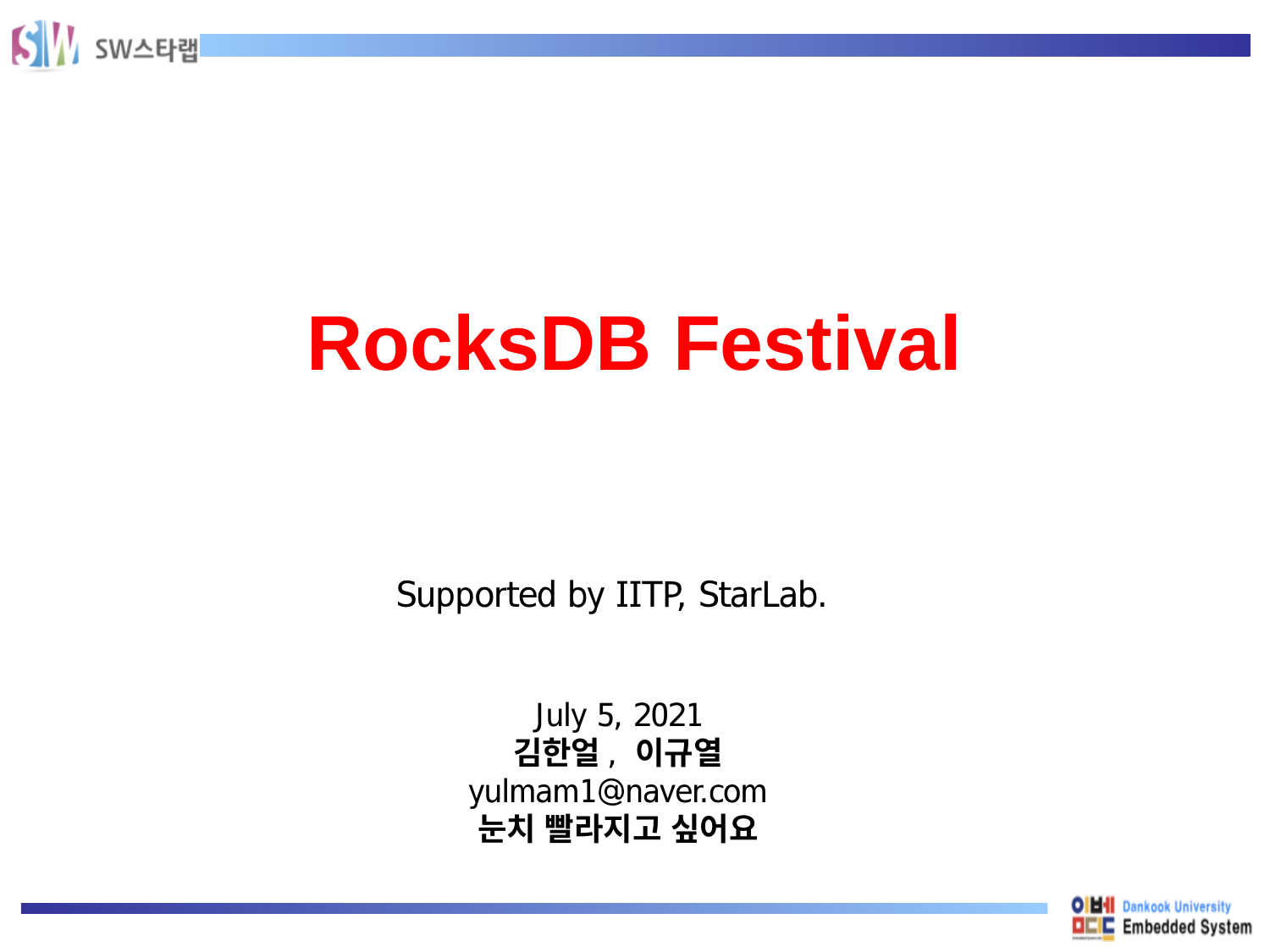

# RocksDB Festival
Supported by IITP, StarLab.

July 5, 2021
김한얼, 이규열
yulmam1@naver.com
눈치 빨라지고 싶어요